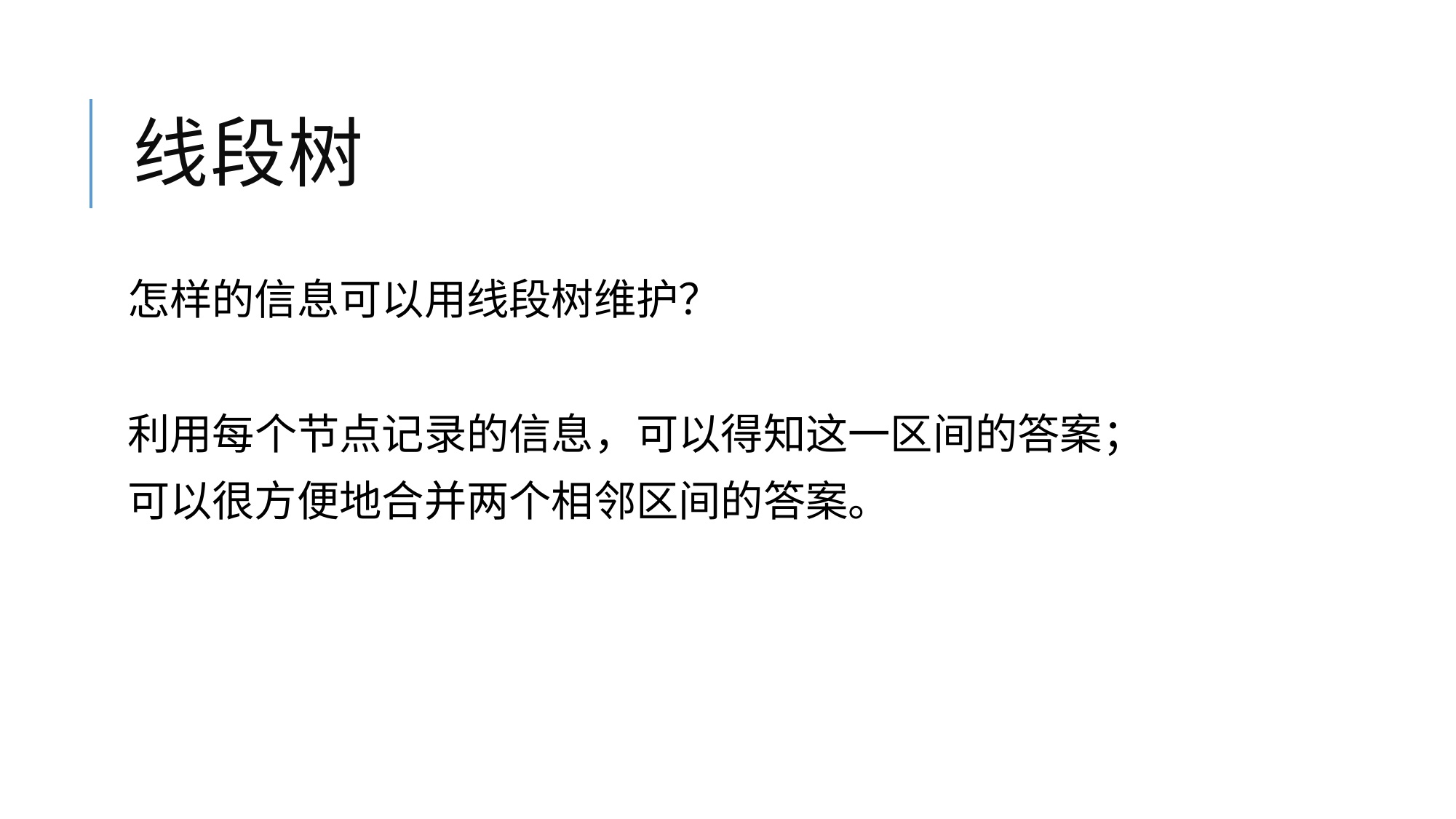

# 线段树
怎样的信息可以用线段树维护？

利用每个节点记录的信息，可以得知这一区间的答案；
可以很方便地合并两个相邻区间的答案。